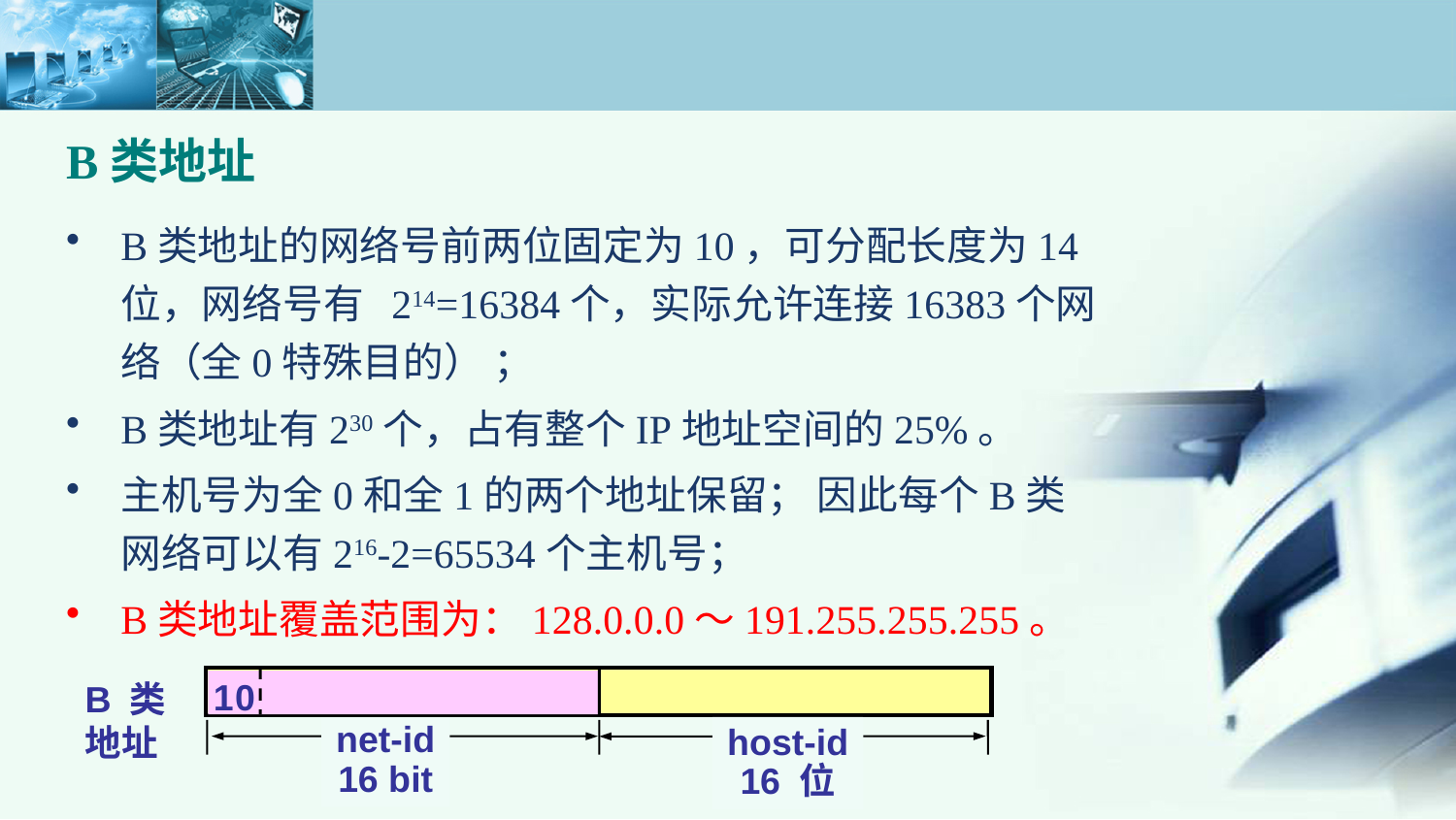

B类地址

B类地址的网络号前两位固定为10，可分配长度为14位，网络号有  214=16384个，实际允许连接16383个网络（全0特殊目的） ；
B类地址有230个，占有整个IP地址空间的25%。
主机号为全0和全1的两个地址保留； 因此每个B类网络可以有216-2=65534个主机号；
B类地址覆盖范围为：128.0.0.0～191.255.255.255。

1
0

B 类
地址

net-id
16 bit
host-id
16 位